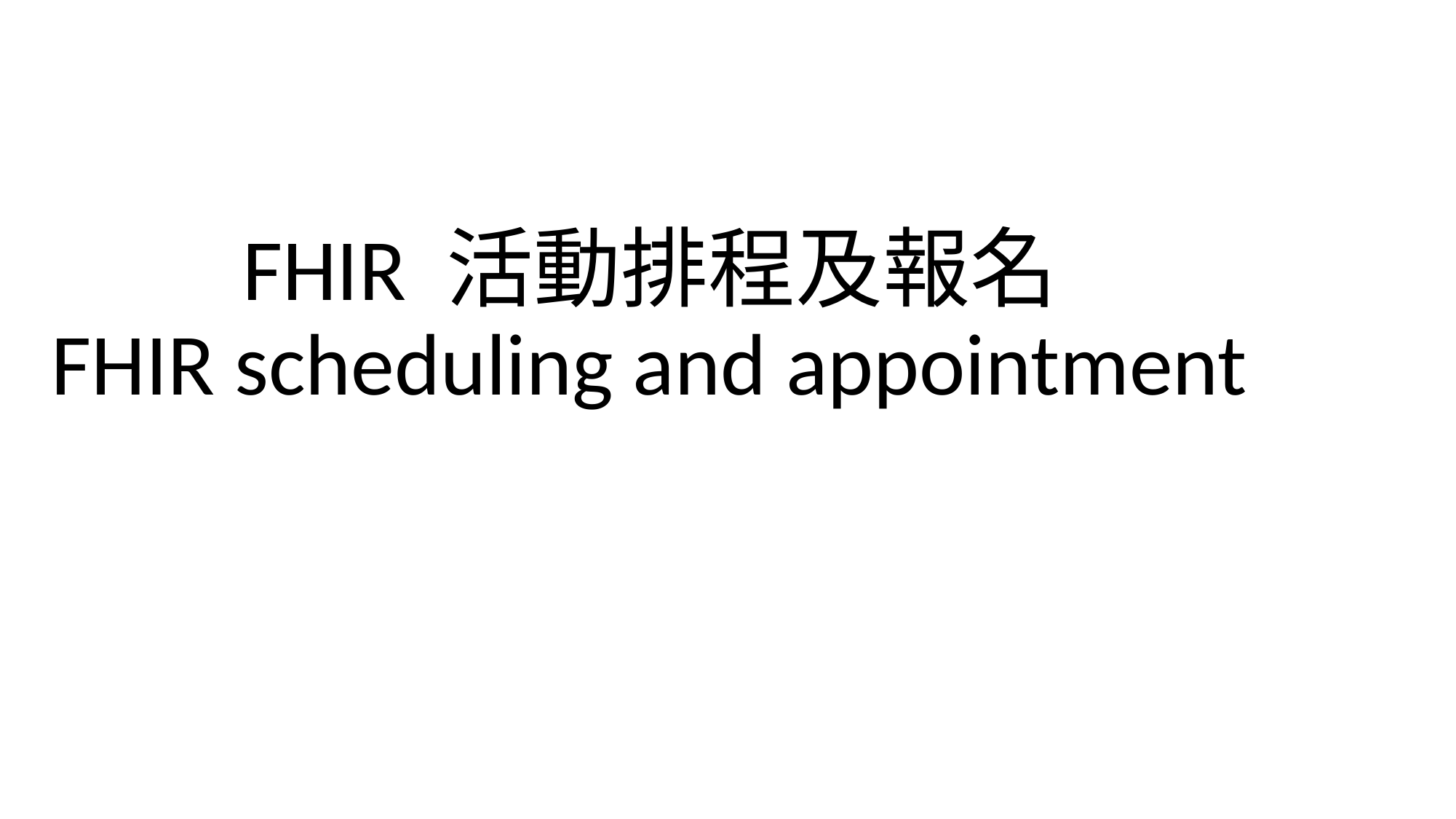

# FHIR 活動排程及報名 FHIR scheduling and appointment